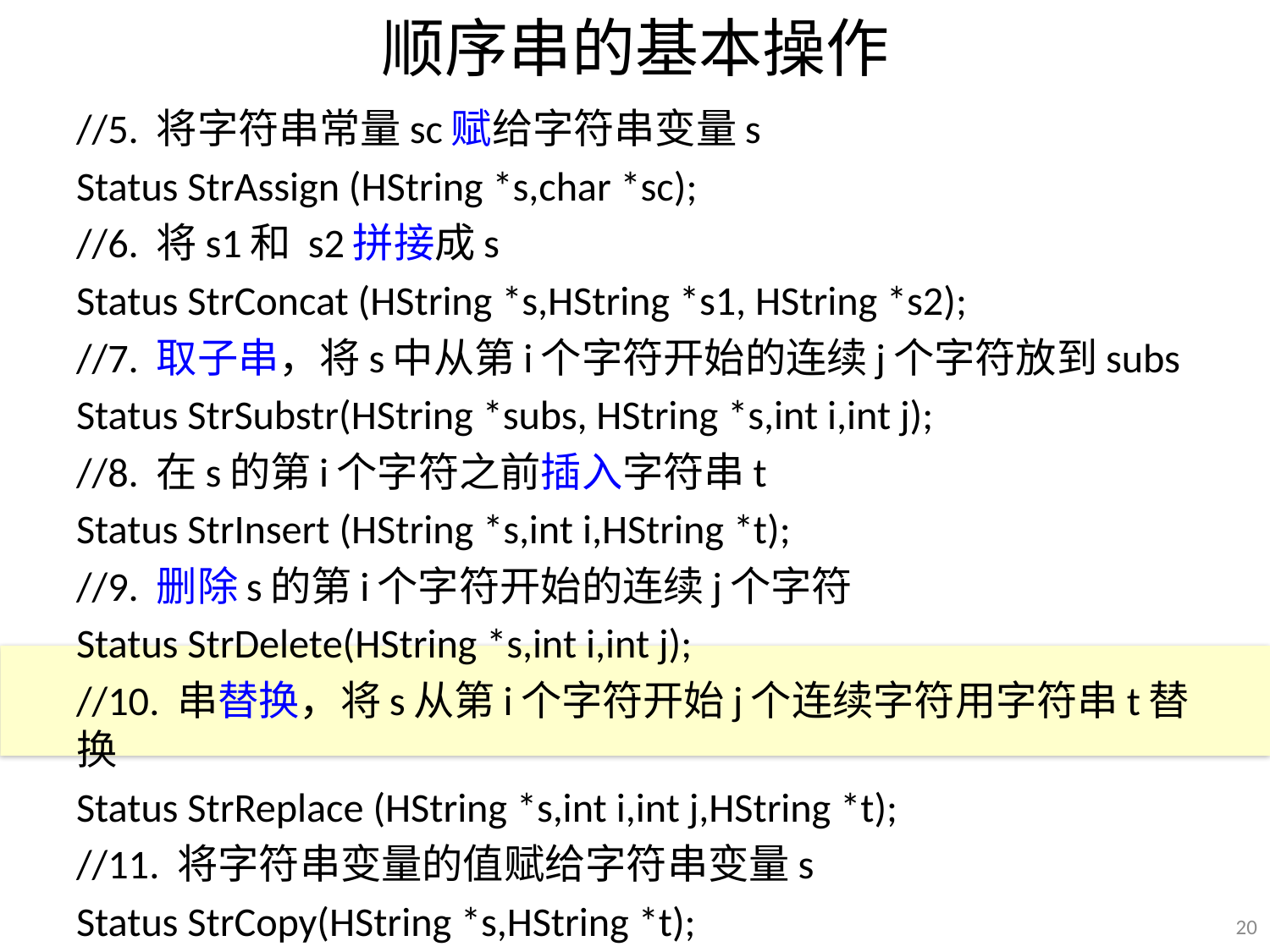

# 顺序串的基本操作
//5. 将字符串常量sc赋给字符串变量s
Status StrAssign (HString *s,char *sc);
//6. 将s1和 s2拼接成s
Status StrConcat (HString *s,HString *s1, HString *s2);
//7. 取子串，将s中从第i个字符开始的连续j个字符放到subs
Status StrSubstr(HString *subs, HString *s,int i,int j);
//8. 在s的第i个字符之前插入字符串t
Status StrInsert (HString *s,int i,HString *t);
//9. 删除s的第i个字符开始的连续j个字符
Status StrDelete(HString *s,int i,int j);
//10. 串替换，将s从第i个字符开始j个连续字符用字符串t替换
Status StrReplace (HString *s,int i,int j,HString *t);
//11. 将字符串变量的值赋给字符串变量s
Status StrCopy(HString *s,HString *t);

20